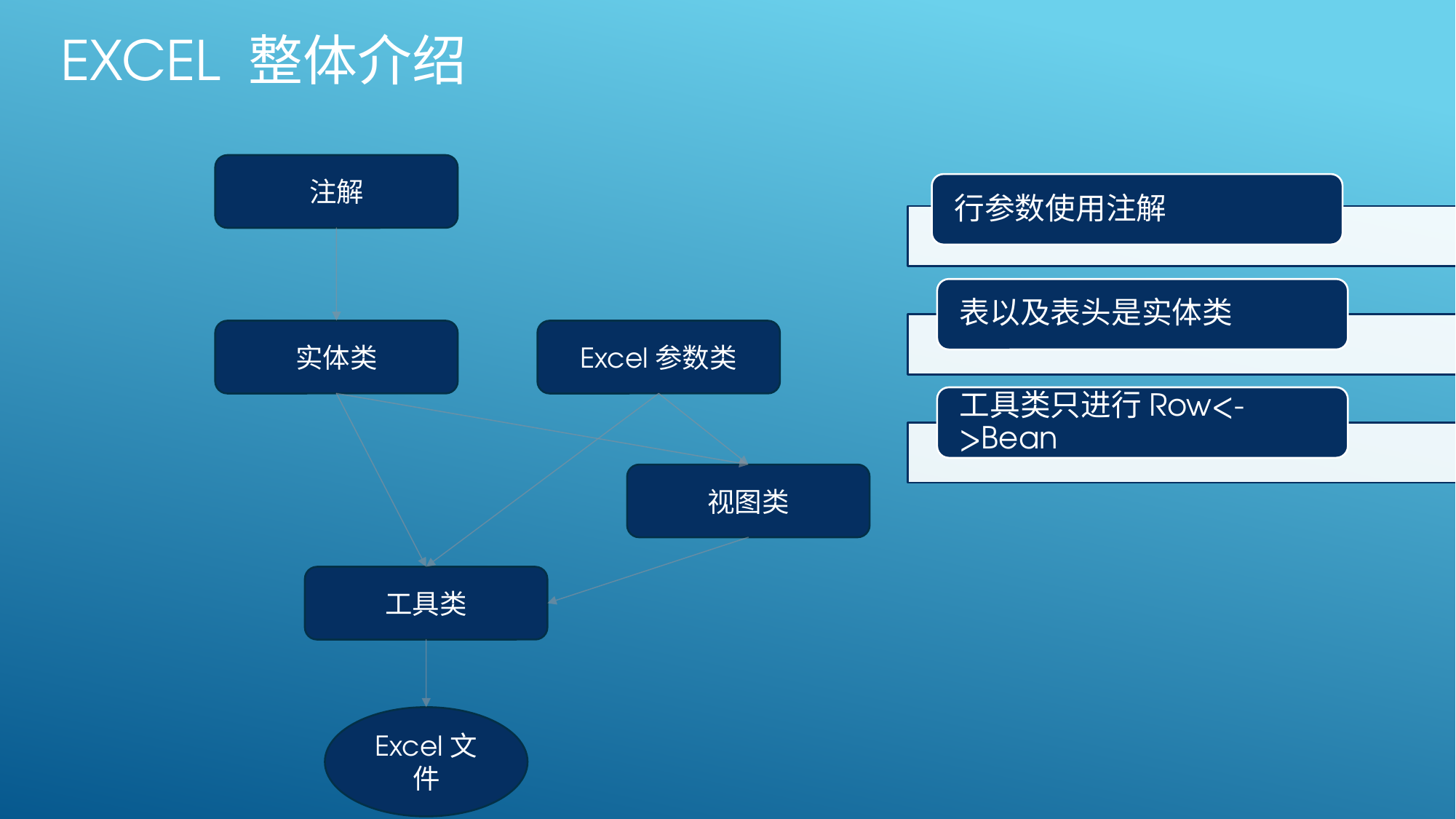

# Excel 整体介绍
行参数使用注解
表以及表头是实体类
工具类只进行Row<->Bean
注解
实体类
Excel参数类
视图类
工具类
Excel文件